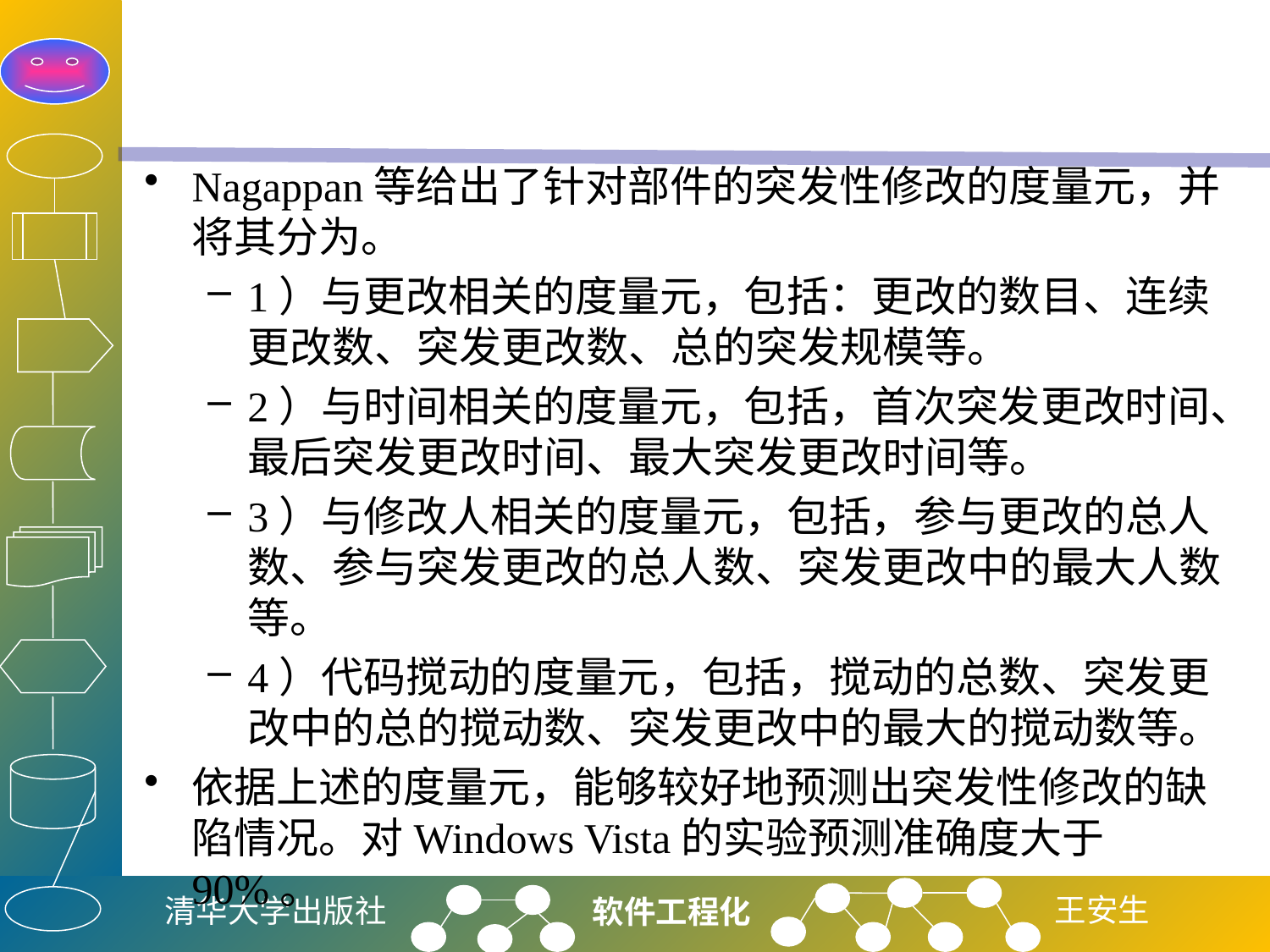

#
Nagappan等给出了针对部件的突发性修改的度量元，并将其分为。
1）与更改相关的度量元，包括：更改的数目、连续更改数、突发更改数、总的突发规模等。
2）与时间相关的度量元，包括，首次突发更改时间、最后突发更改时间、最大突发更改时间等。
3）与修改人相关的度量元，包括，参与更改的总人数、参与突发更改的总人数、突发更改中的最大人数等。
4）代码搅动的度量元，包括，搅动的总数、突发更改中的总的搅动数、突发更改中的最大的搅动数等。
依据上述的度量元，能够较好地预测出突发性修改的缺陷情况。对Windows Vista的实验预测准确度大于90%。